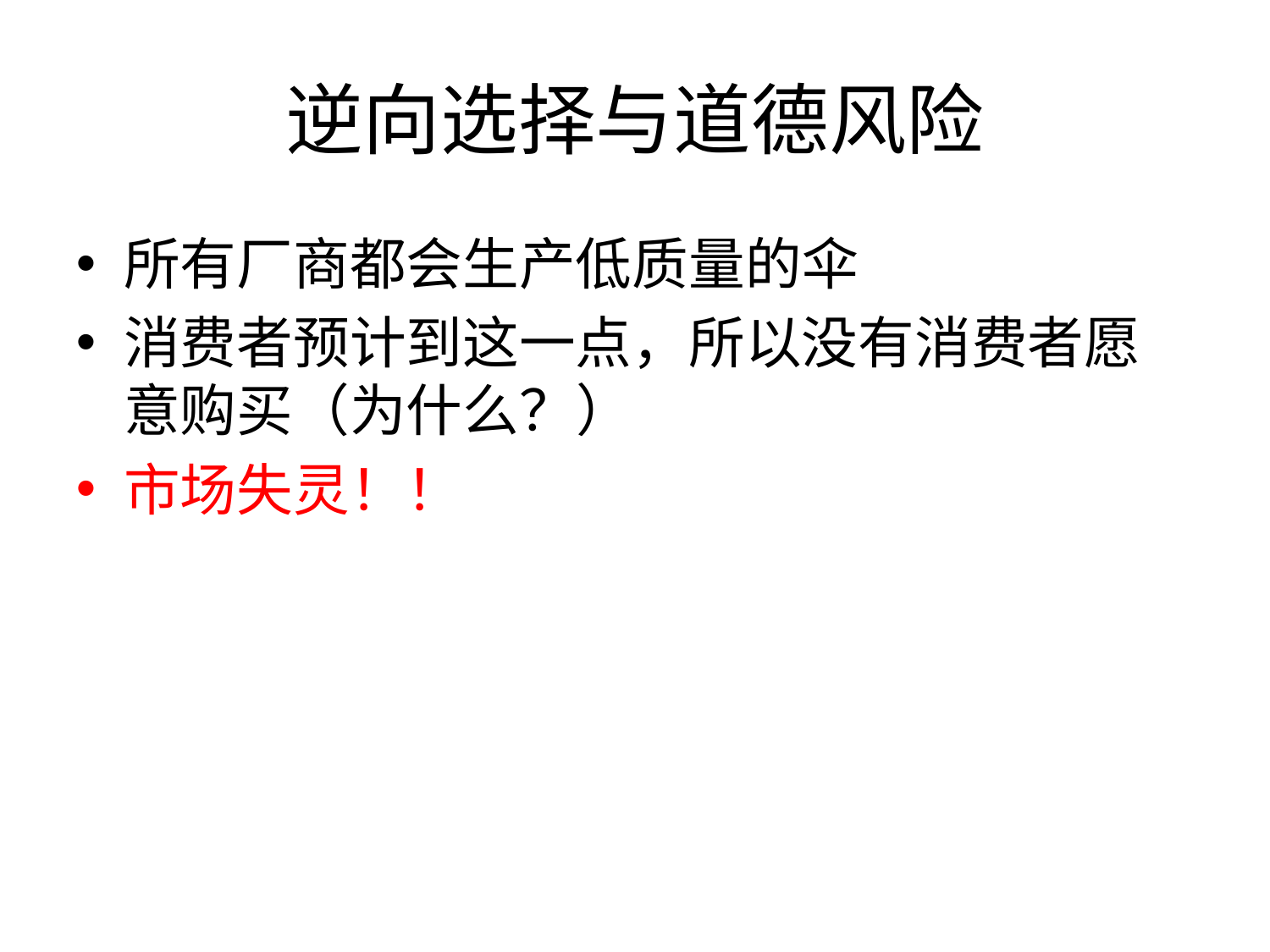

逆向选择与道德风险
所有厂商都会生产低质量的伞
消费者预计到这一点，所以没有消费者愿意购买（为什么？）
市场失灵！！